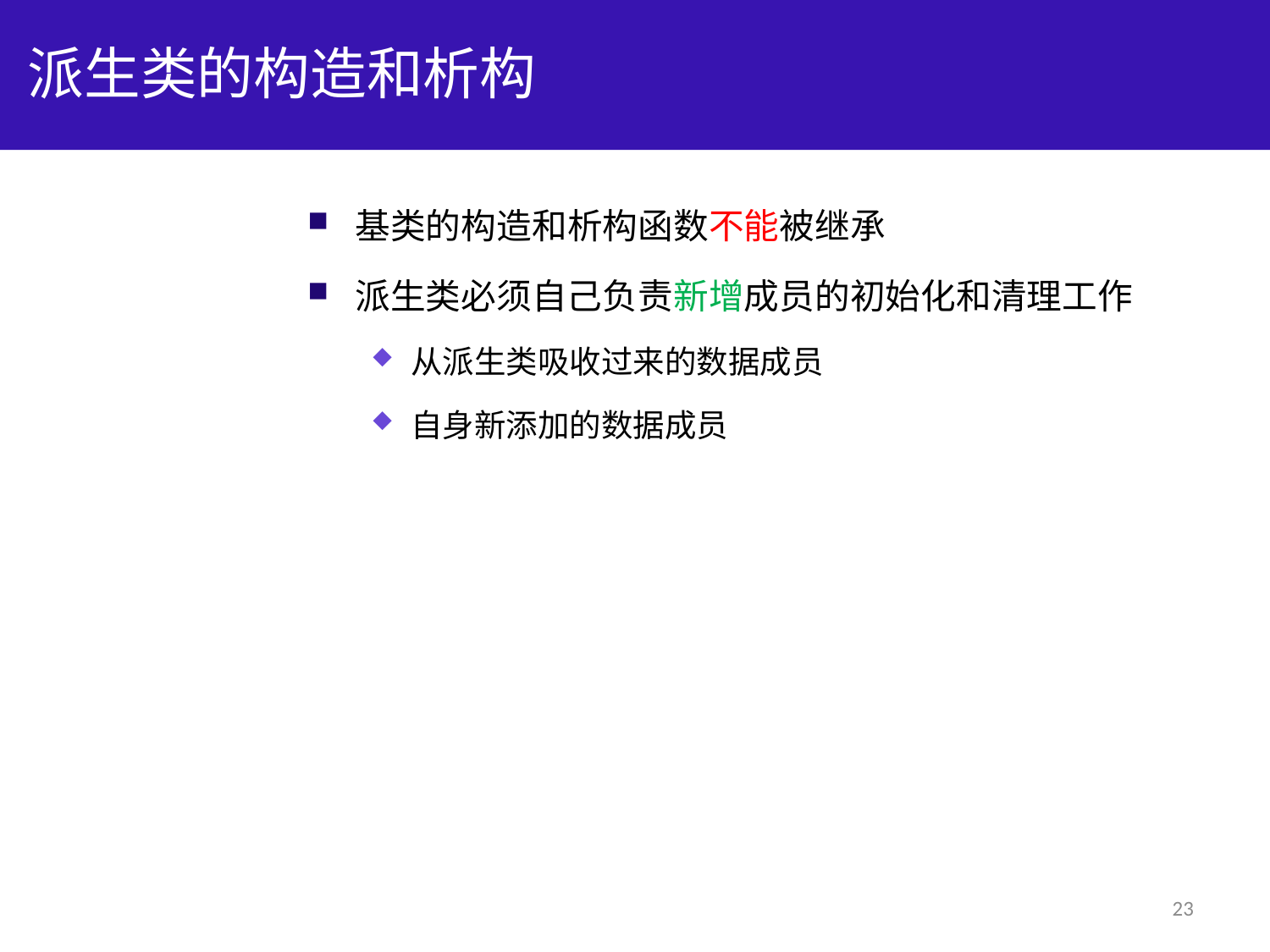

# 派生类的构造和析构
基类的构造和析构函数不能被继承
派生类必须自己负责新增成员的初始化和清理工作
从派生类吸收过来的数据成员
自身新添加的数据成员
23